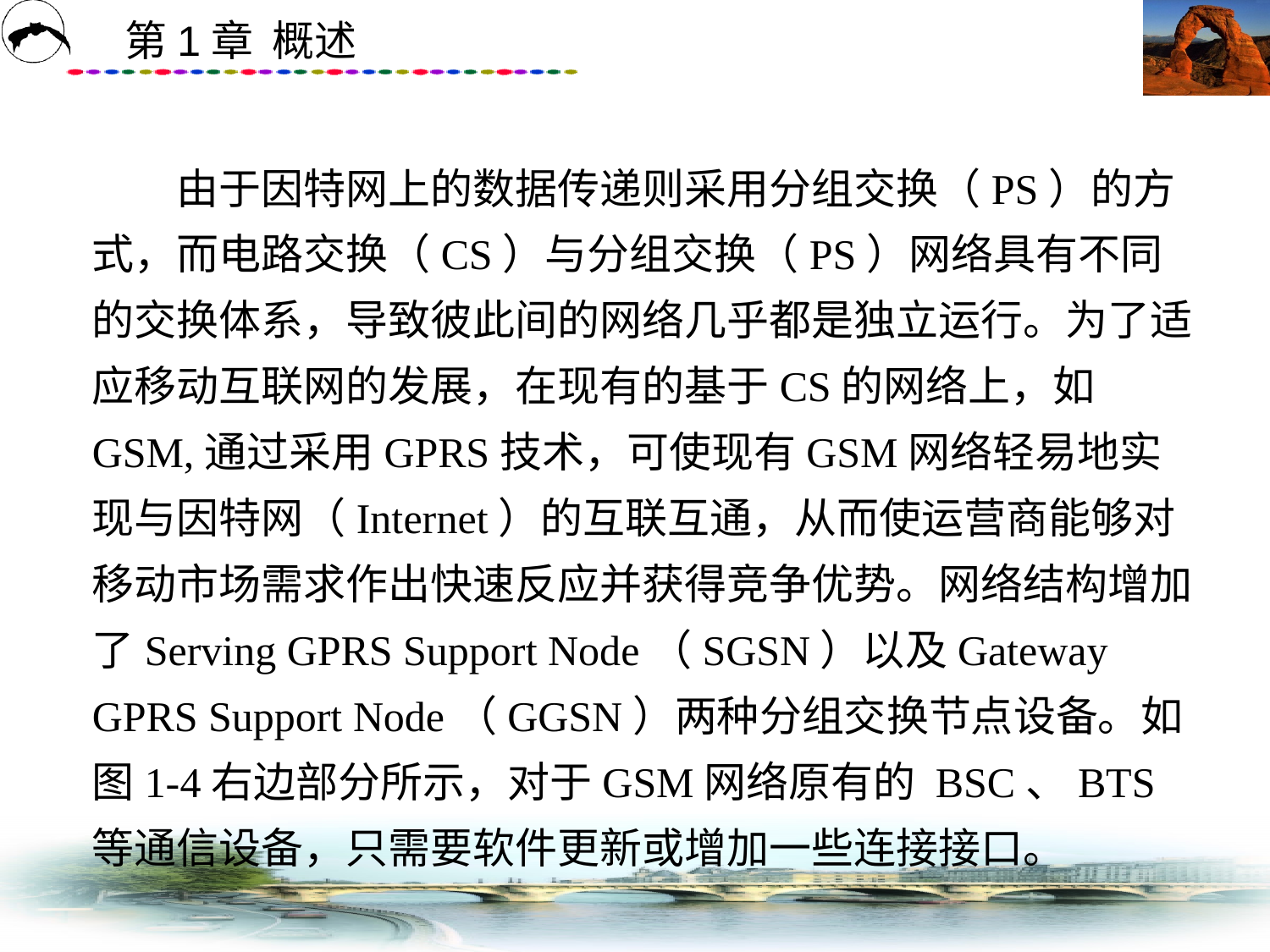

# 由于因特网上的数据传递则采用分组交换（PS）的方式，而电路交换（CS）与分组交换（PS）网络具有不同的交换体系，导致彼此间的网络几乎都是独立运行。为了适应移动互联网的发展，在现有的基于CS的网络上，如GSM,通过采用GPRS技术，可使现有GSM网络轻易地实现与因特网（Internet）的互联互通，从而使运营商能够对移动市场需求作出快速反应并获得竞争优势。网络结构增加了Serving GPRS Support Node（SGSN）以及Gateway GPRS Support Node（GGSN）两种分组交换节点设备。如图1-4右边部分所示，对于GSM网络原有的 BSC、BTS等通信设备，只需要软件更新或增加一些连接接口。